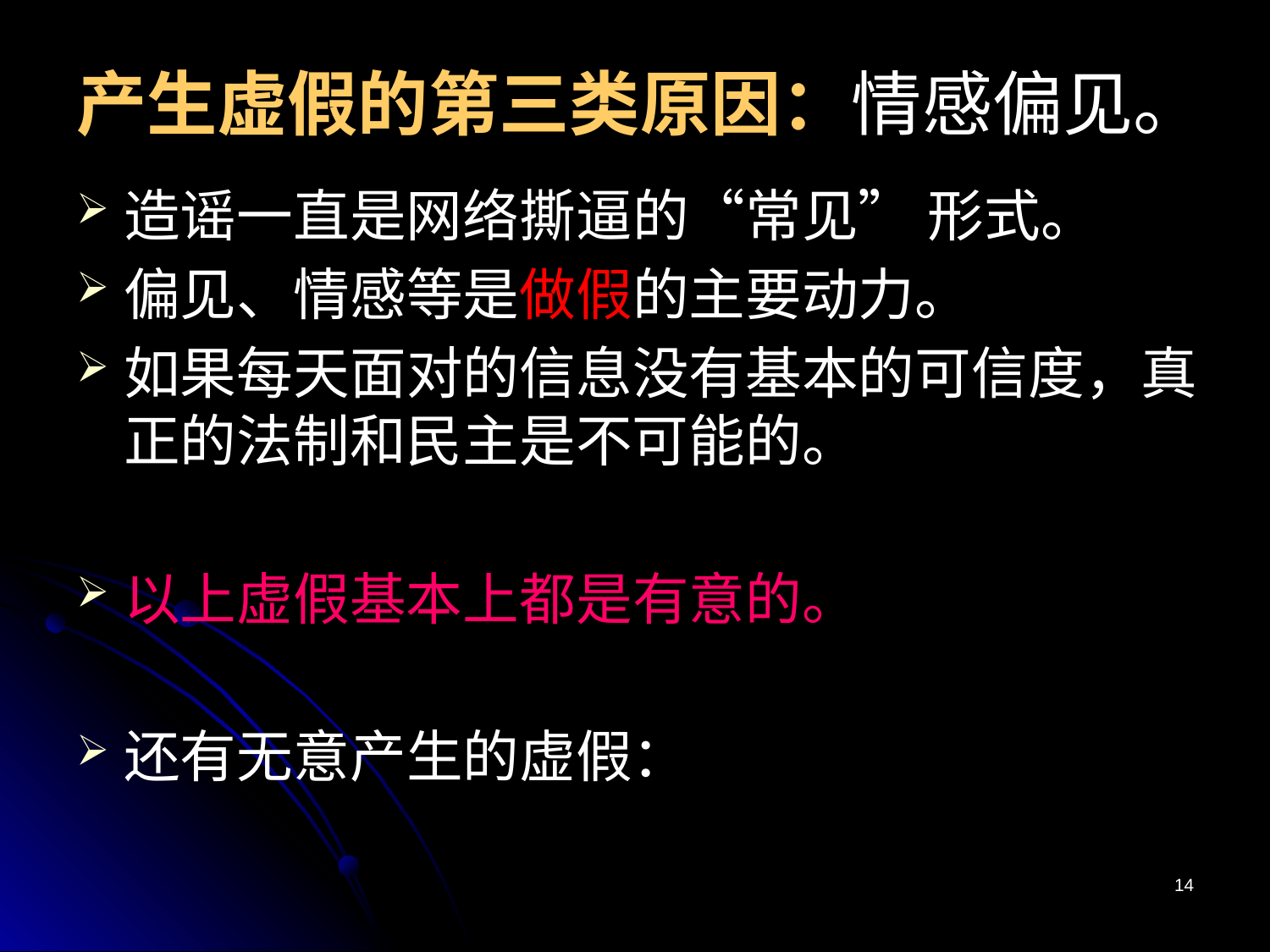

产生虚假的第三类原因：情感偏见。

造谣一直是网络撕逼的“常见” 形式。
偏见、情感等是做假的主要动力。
如果每天面对的信息没有基本的可信度，真正的法制和民主是不可能的。

以上虚假基本上都是有意的。

还有无意产生的虚假：
14